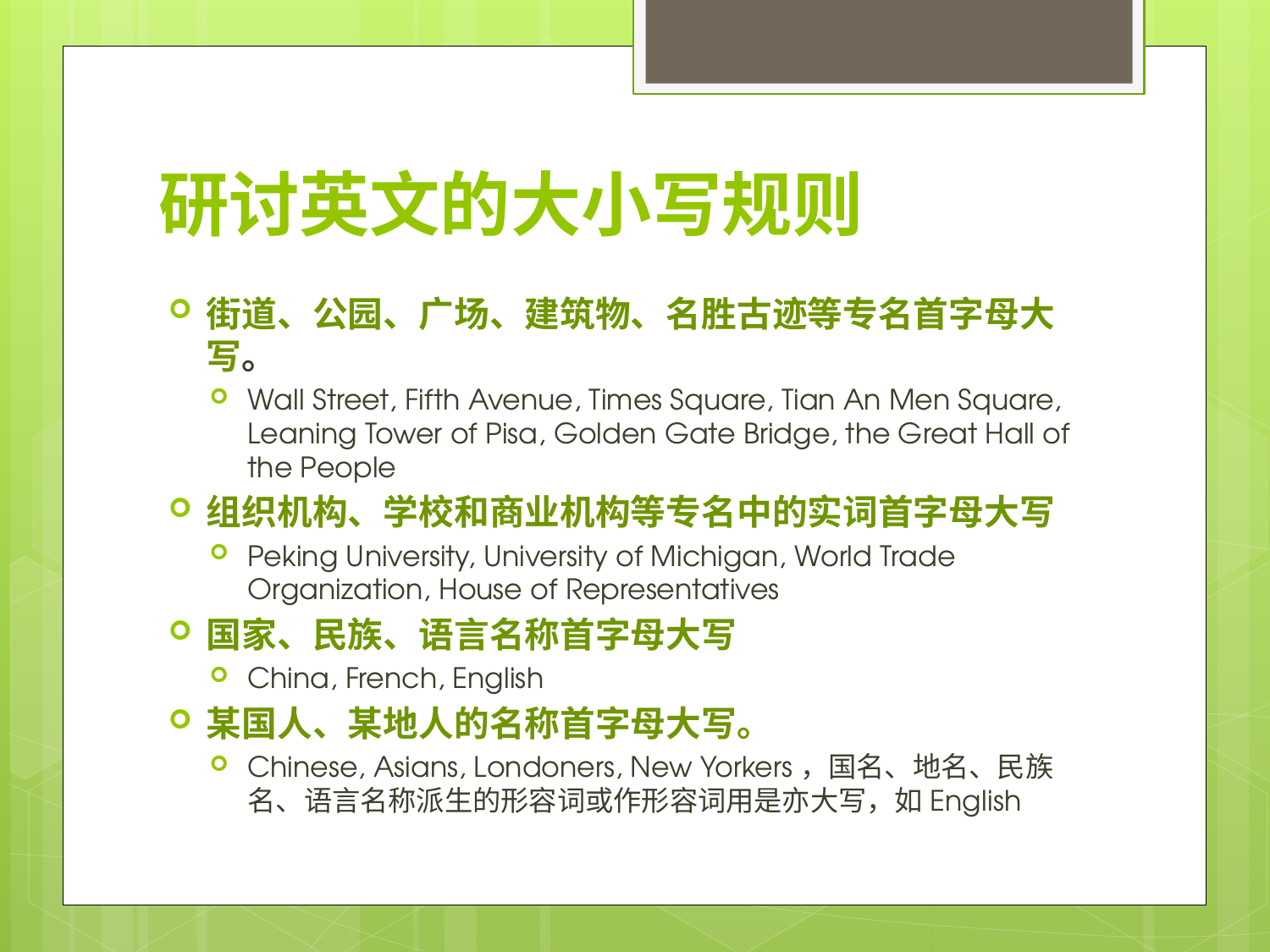

研讨英文的大小写规则
街道、公园、广场、建筑物、名胜古迹等专名首字母大写。
Wall Street, Fifth Avenue, Times Square, Tian An Men Square, Leaning Tower of Pisa, Golden Gate Bridge, the Great Hall of the People
组织机构、学校和商业机构等专名中的实词首字母大写
Peking University, University of Michigan, World Trade Organization, House of Representatives
国家、民族、语言名称首字母大写
China, French, English
某国人、某地人的名称首字母大写。
Chinese, Asians, Londoners, New Yorkers，国名、地名、民族名、语言名称派生的形容词或作形容词用是亦大写，如English